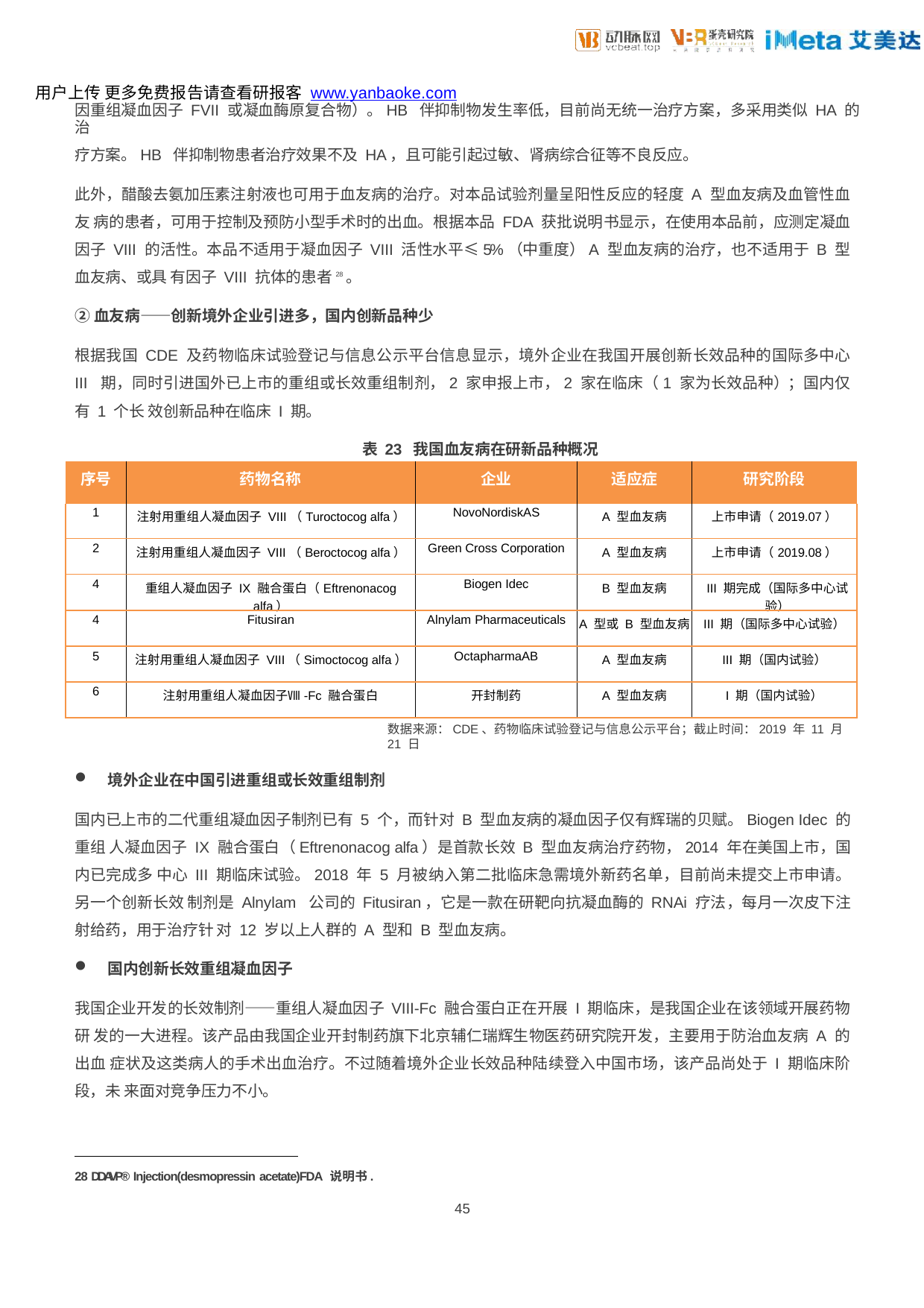

用户上传 更多免费报告请查看研报客 www.yanbaoke.com
因重组凝血因子 FVII 或凝血酶原复合物）。HB 伴抑制物发生率低，目前尚无统一治疗方案，多采用类似 HA 的治
疗方案。HB 伴抑制物患者治疗效果不及 HA，且可能引起过敏、肾病综合征等不良反应。
此外，醋酸去氨加压素注射液也可用于血友病的治疗。对本品试验剂量呈阳性反应的轻度 A 型血友病及血管性血友 病的患者，可用于控制及预防小型手术时的出血。根据本品 FDA 获批说明书显示，在使用本品前，应测定凝血因子 VIII 的活性。本品不适用于凝血因子 VIII 活性水平≤5%（中重度）A 型血友病的治疗，也不适用于 B 型血友病、或具 有因子 VIII 抗体的患者28。

②血友病——创新境外企业引进多，国内创新品种少
根据我国 CDE 及药物临床试验登记与信息公示平台信息显示，境外企业在我国开展创新长效品种的国际多中心 III  期，同时引进国外已上市的重组或长效重组制剂，2 家申报上市，2 家在临床（1 家为长效品种）；国内仅有 1 个长 效创新品种在临床 I 期。

表 23 我国血友病在研新品种概况
| 序号 | 药物名称 | 企业 | 适应症 | 研究阶段 |
| --- | --- | --- | --- | --- |
| 1 | 注射用重组人凝血因子 VIII（Turoctocog alfa） | NovoNordiskAS | A 型血友病 | 上市申请（2019.07） |
| 2 | 注射用重组人凝血因子 VIII（Beroctocog alfa） | Green Cross Corporation | A 型血友病 | 上市申请（2019.08） |
| 4 | 重组人凝血因子 IX 融合蛋白（Eftrenonacog alfa） | Biogen Idec | B 型血友病 | III 期完成（国际多中心试验） |
| 4 | Fitusiran | Alnylam Pharmaceuticals | A 型或B 型血友病 | III 期（国际多中心试验） |
| 5 | 注射用重组人凝血因子 VIII（Simoctocog alfa） | OctapharmaAB | A 型血友病 | III 期（国内试验） |
| 6 | 注射用重组人凝血因子Ⅷ-Fc 融合蛋白 | 开封制药 | A 型血友病 | I 期（国内试验） |
数据来源：CDE、药物临床试验登记与信息公示平台；截止时间：2019 年 11 月 21 日

境外企业在中国引进重组或长效重组制剂
国内已上市的二代重组凝血因子制剂已有 5 个，而针对 B 型血友病的凝血因子仅有辉瑞的贝赋。Biogen Idec 的重组 人凝血因子 IX 融合蛋白（Eftrenonacog alfa）是首款长效 B 型血友病治疗药物，2014 年在美国上市，国内已完成多 中心 III 期临床试验。2018 年 5 月被纳入第二批临床急需境外新药名单，目前尚未提交上市申请。另一个创新长效 制剂是 Alnylam 公司的 Fitusiran，它是一款在研靶向抗凝血酶的 RNAi 疗法，每月一次皮下注射给药，用于治疗针 对 12 岁以上人群的 A 型和 B 型血友病。

国内创新长效重组凝血因子
我国企业开发的长效制剂——重组人凝血因子 VIII-Fc 融合蛋白正在开展 I 期临床，是我国企业在该领域开展药物研 发的一大进程。该产品由我国企业开封制药旗下北京辅仁瑞辉生物医药研究院开发，主要用于防治血友病 A 的出血 症状及这类病人的手术出血治疗。不过随着境外企业长效品种陆续登入中国市场，该产品尚处于 I 期临床阶段，未 来面对竞争压力不小。

28 DDAVP® Injection(desmopressin acetate)FDA 说明书.
45